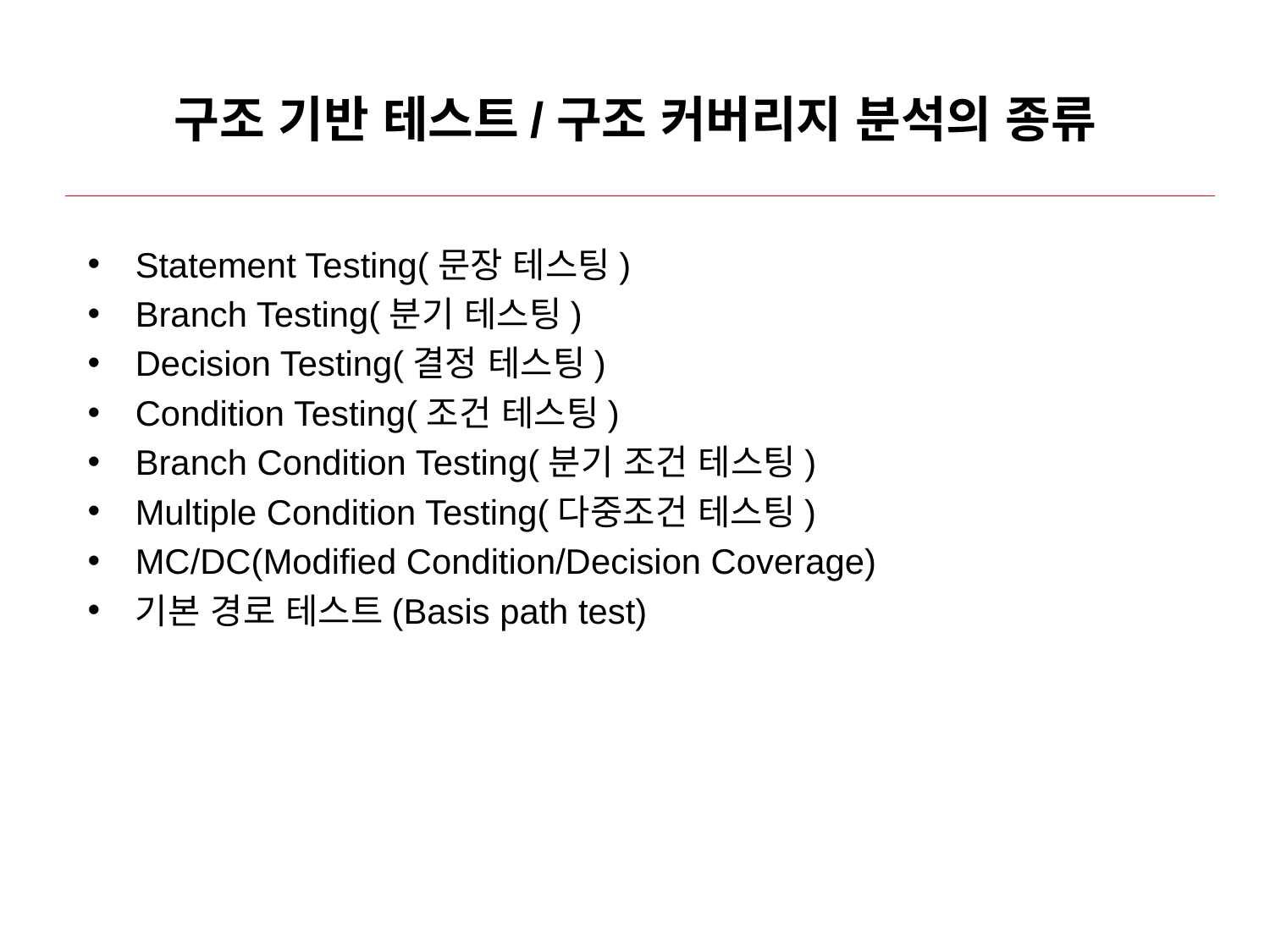

# 구조 기반 테스트/구조 커버리지 분석의 종류
Statement Testing(문장 테스팅)
Branch Testing(분기 테스팅)
Decision Testing(결정 테스팅)
Condition Testing(조건 테스팅)
Branch Condition Testing(분기 조건 테스팅)
Multiple Condition Testing(다중조건 테스팅)
MC/DC(Modified Condition/Decision Coverage)
기본 경로 테스트(Basis path test)